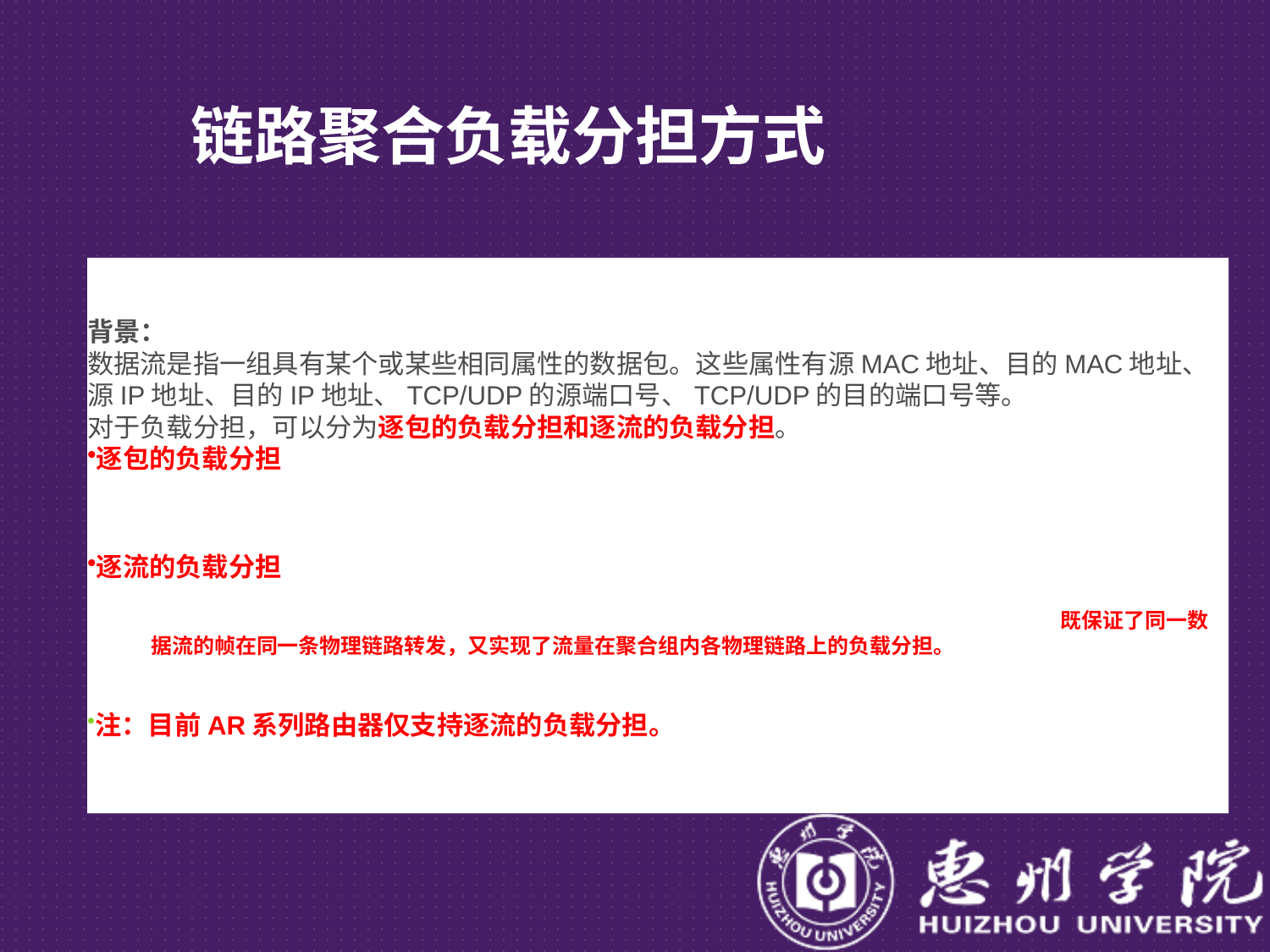

# 链路聚合负载分担方式
背景：
数据流是指一组具有某个或某些相同属性的数据包。这些属性有源MAC地址、目的MAC地址、源IP地址、目的IP地址、TCP/UDP的源端口号、TCP/UDP的目的端口号等。
对于负载分担，可以分为逐包的负载分担和逐流的负载分担。
逐包的负载分担
在使用Eth-Trunk转发数据时，由于聚合组两端设备之间有多条物理链路，就会产生同一数据流的第一个数据帧在一条物理链路上传输，而第二个数据帧在另外一条物理链路上传输的情况。这样一来同一数据流的第二个数据帧就有可能比第一个数据帧先到达对端设备，从而产生接收数据包乱序的情况。
逐流的负载分担
这种机制把数据帧中的地址通过HASH算法生成HASH-KEY值，然后根据这个数值在Eth-Trunk转发表中寻找对应的出接口，不同的MAC或IP地址HASH得出的HASH-KEY值不同，从而出接口也就不同，这样既保证了同一数据流的帧在同一条物理链路转发，又实现了流量在聚合组内各物理链路上的负载分担。逐流负载分担能保证包的顺序，但不能保证带宽利用率。

注：目前AR系列路由器仅支持逐流的负载分担。